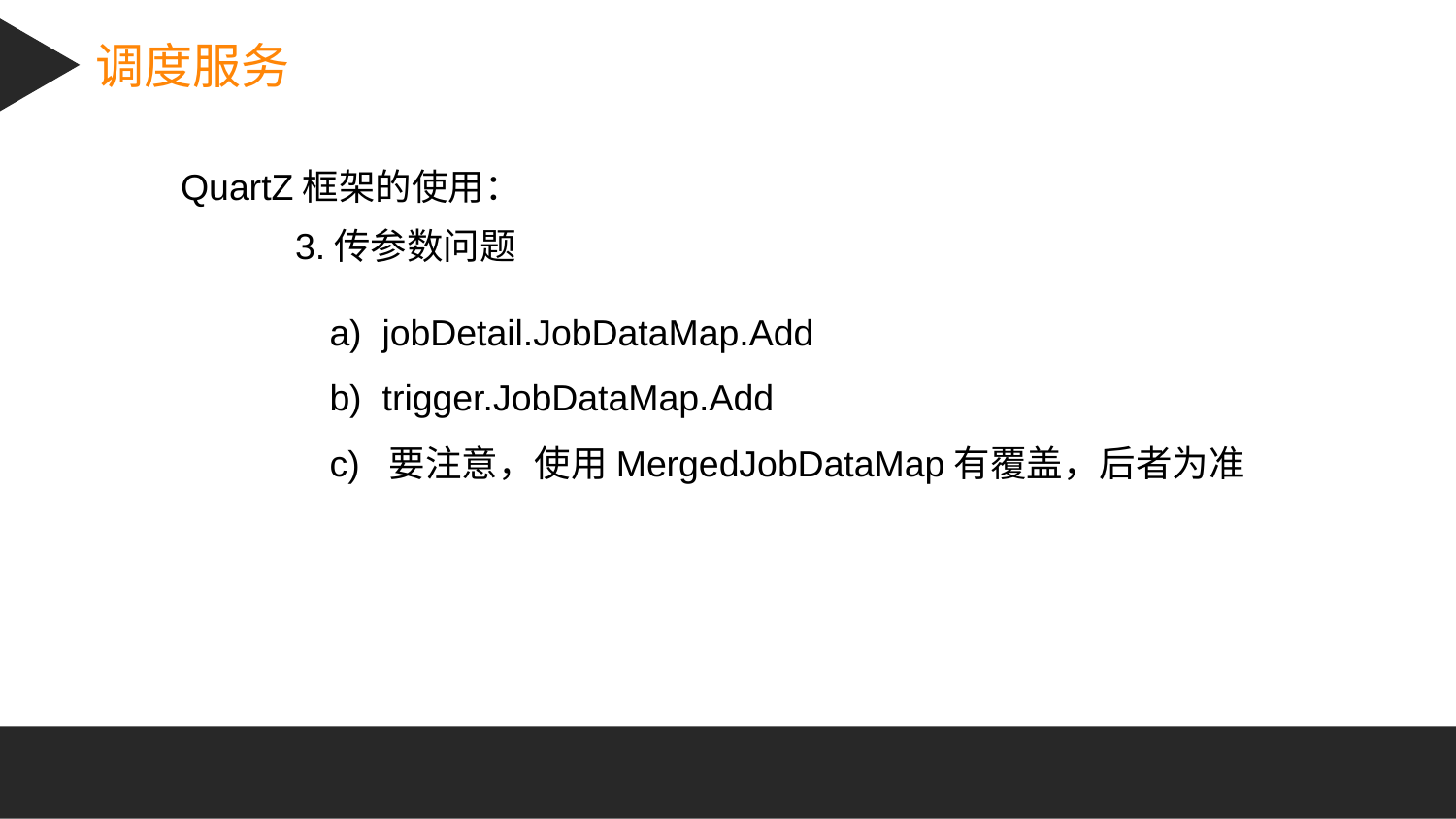

调度服务
QuartZ框架的使用：
3.传参数问题
a)  jobDetail.JobDataMap.Add
b)  trigger.JobDataMap.Add
c)  要注意，使用MergedJobDataMap有覆盖，后者为准